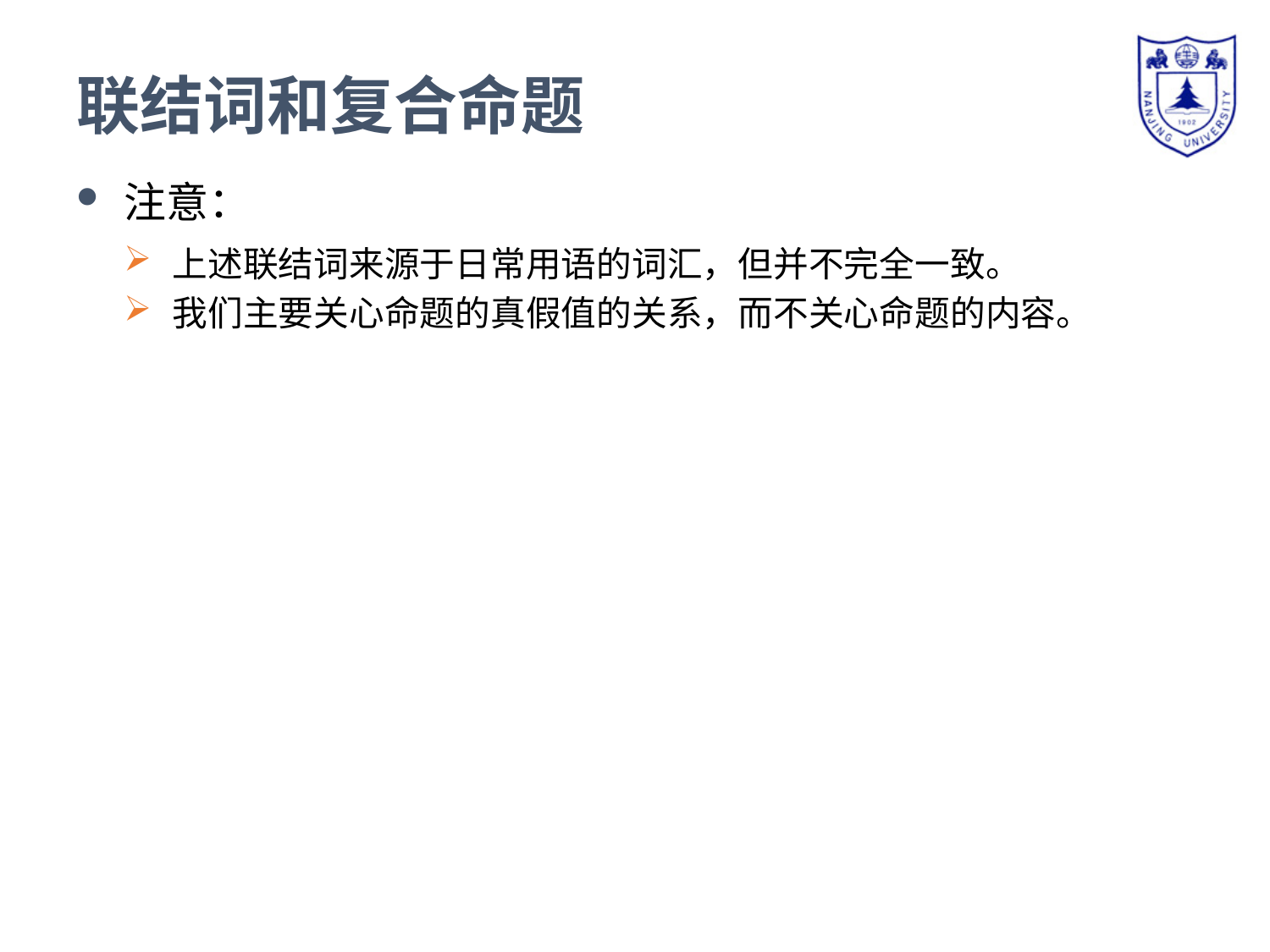

# 联结词和复合命题
注意：
上述联结词来源于日常用语的词汇，但并不完全一致。
我们主要关心命题的真假值的关系，而不关心命题的内容。